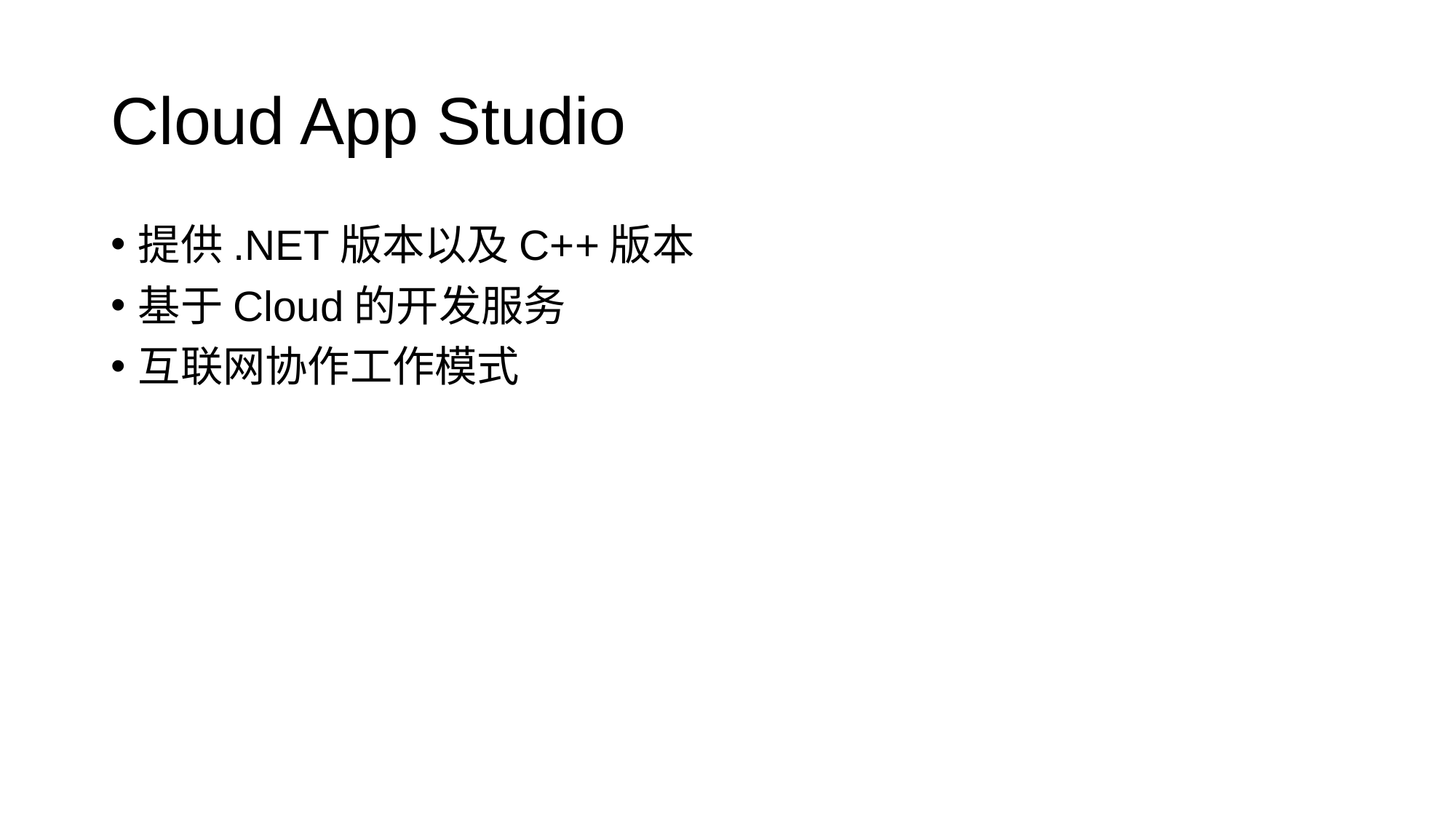

# Cloud App Studio
提供.NET版本以及C++版本
基于Cloud的开发服务
互联网协作工作模式